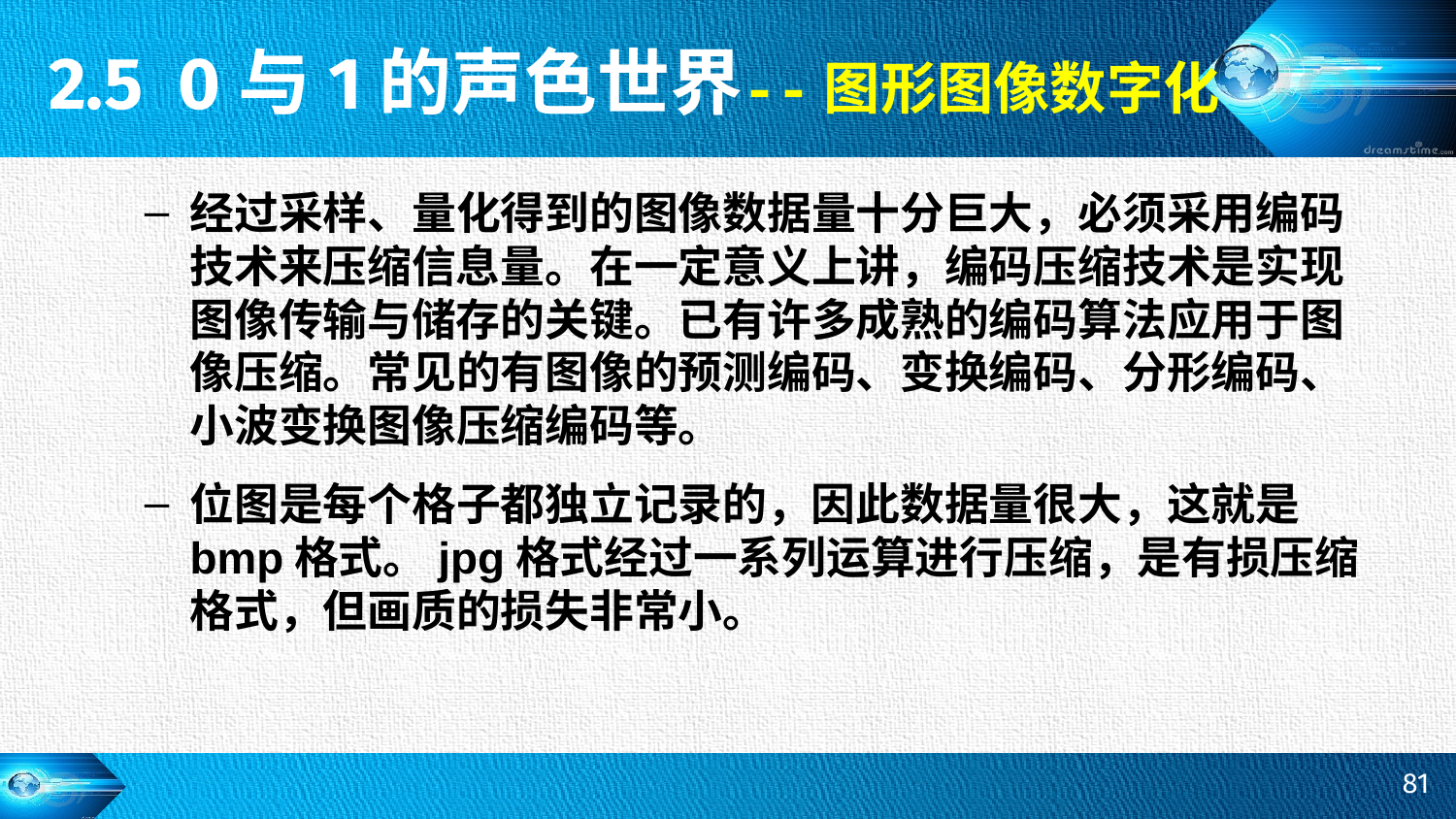

2.5  0与1的声色世界
--图形图像数字化
经过采样、量化得到的图像数据量十分巨大，必须采用编码技术来压缩信息量。在一定意义上讲，编码压缩技术是实现图像传输与储存的关键。已有许多成熟的编码算法应用于图像压缩。常见的有图像的预测编码、变换编码、分形编码、小波变换图像压缩编码等。
位图是每个格子都独立记录的，因此数据量很大，这就是bmp格式。jpg格式经过一系列运算进行压缩，是有损压缩格式，但画质的损失非常小。
81